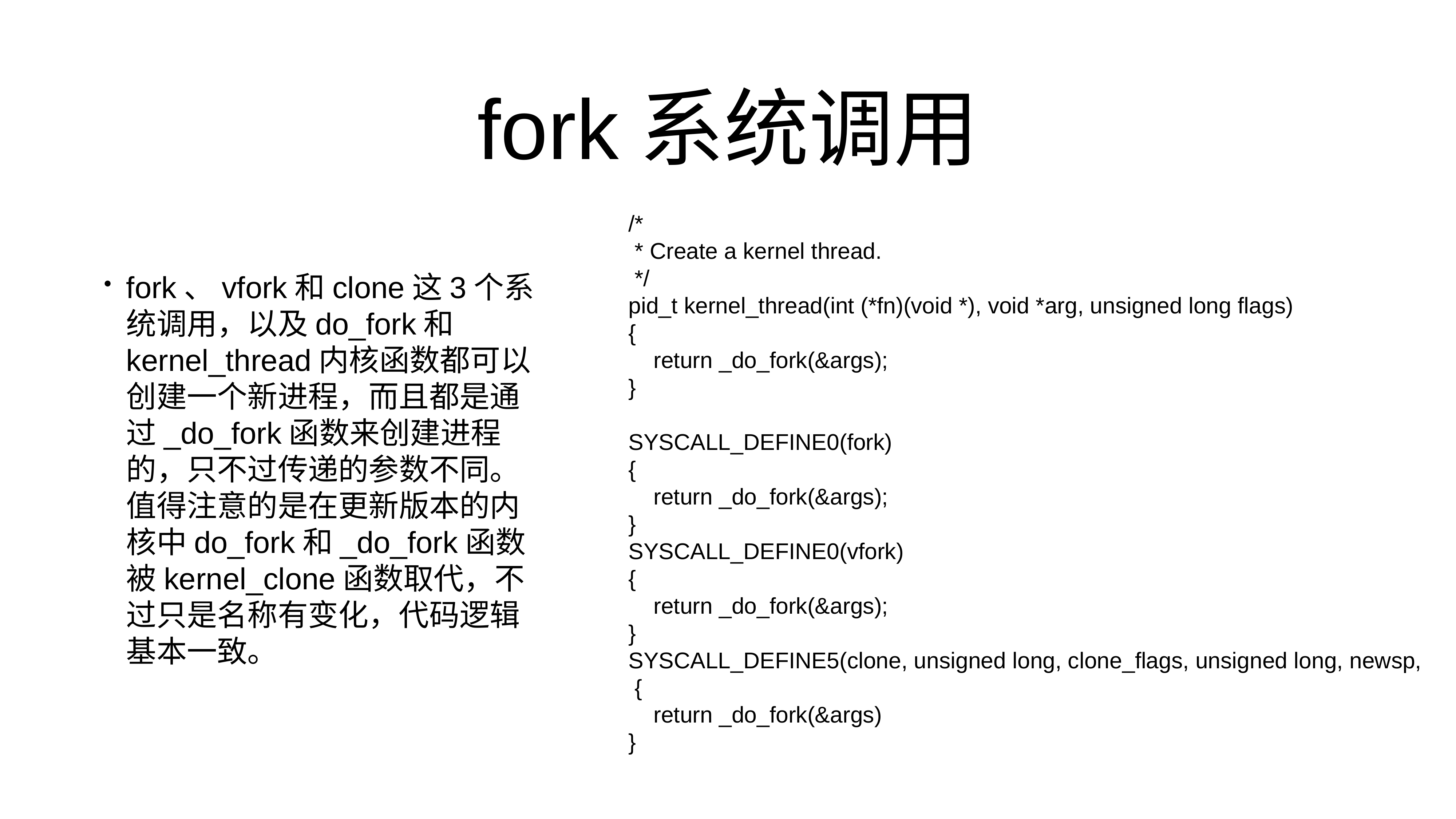

# fork系统调用

/*
 * Create a kernel thread.
 */
pid_t kernel_thread(int (*fn)(void *), void *arg, unsigned long flags)
{
    return _do_fork(&args);
}

SYSCALL_DEFINE0(fork)
{
    return _do_fork(&args);
}
SYSCALL_DEFINE0(vfork)
{
    return _do_fork(&args);
}
SYSCALL_DEFINE5(clone, unsigned long, clone_flags, unsigned long, newsp,
 {
    return _do_fork(&args)
}
fork、vfork和clone这3个系统调用，以及do_fork和kernel_thread内核函数都可以创建一个新进程，而且都是通过_do_fork函数来创建进程的，只不过传递的参数不同。值得注意的是在更新版本的内核中do_fork和_do_fork函数被kernel_clone函数取代，不过只是名称有变化，代码逻辑基本一致。